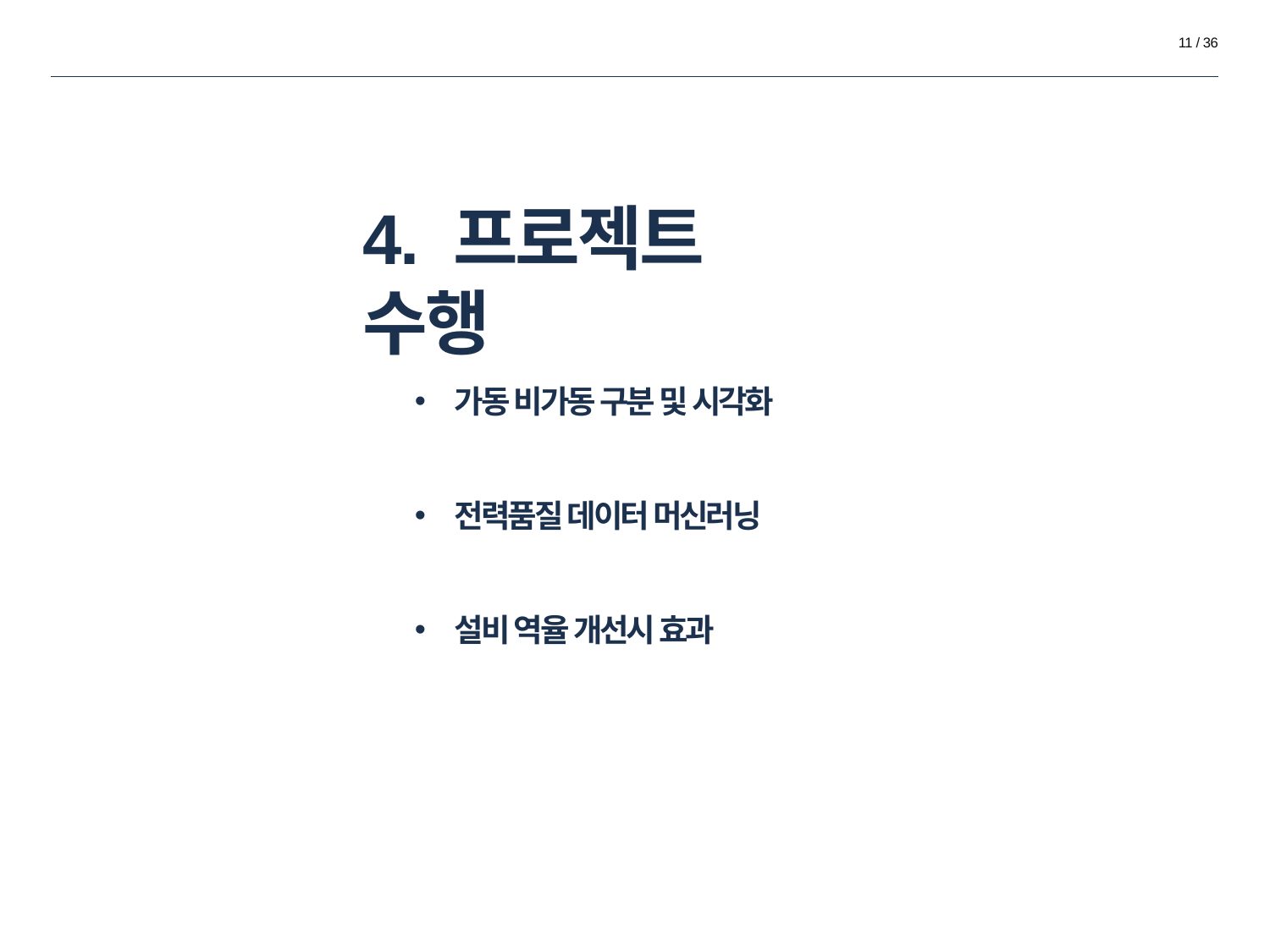

11 / 36
# 4. 프로젝트 수행
가동 비가동 구분 및 시각화

전력품질 데이터 머신러닝

설비 역율 개선시 효과